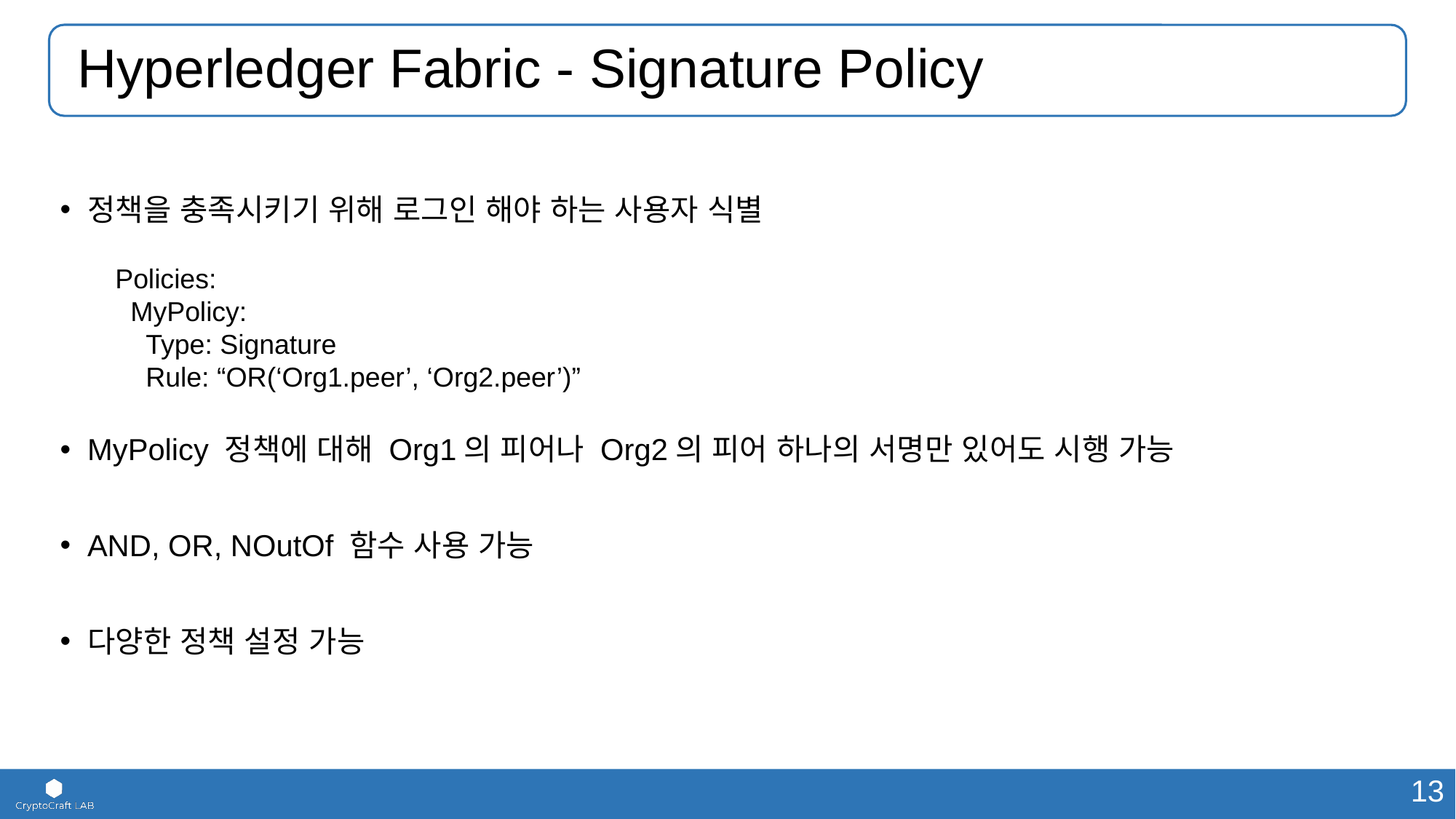

# Hyperledger Fabric - Signature Policy

정책을 충족시키기 위해 로그인 해야 하는 사용자 식별

MyPolicy 정책에 대해 Org1의 피어나 Org2의 피어 하나의 서명만 있어도 시행 가능

AND, OR, NOutOf 함수 사용 가능

다양한 정책 설정 가능
Policies:
  MyPolicy:
    Type: Signature
    Rule: “OR(‘Org1.peer’, ‘Org2.peer’)”